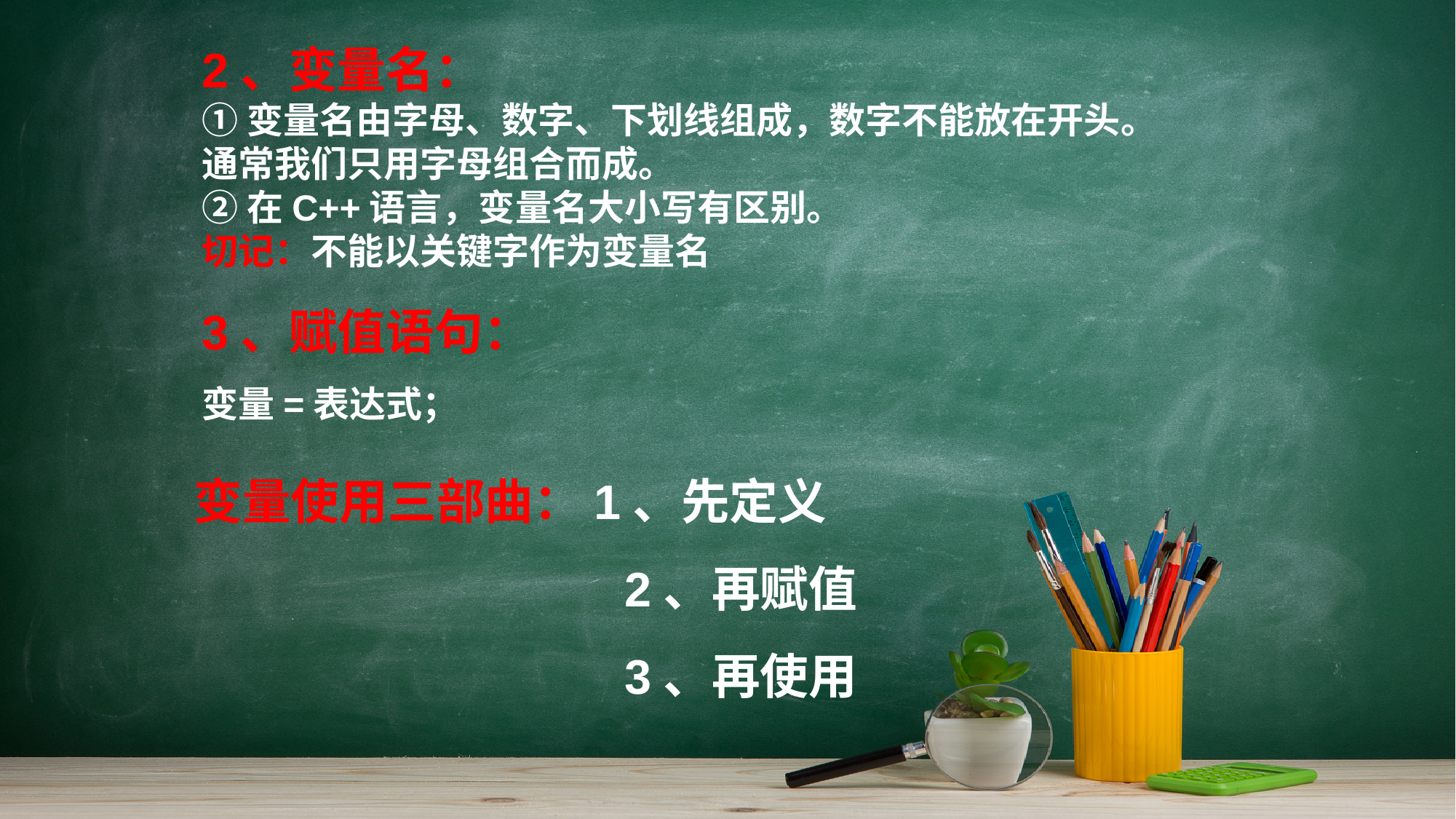

2、变量名：
①变量名由字母、数字、下划线组成，数字不能放在开头。
通常我们只用字母组合而成。
②在C++语言，变量名大小写有区别。
切记：不能以关键字作为变量名
3、赋值语句：
变量=表达式；

#
变量使用三部曲：1、先定义
                                2、再赋值
                                3、再使用